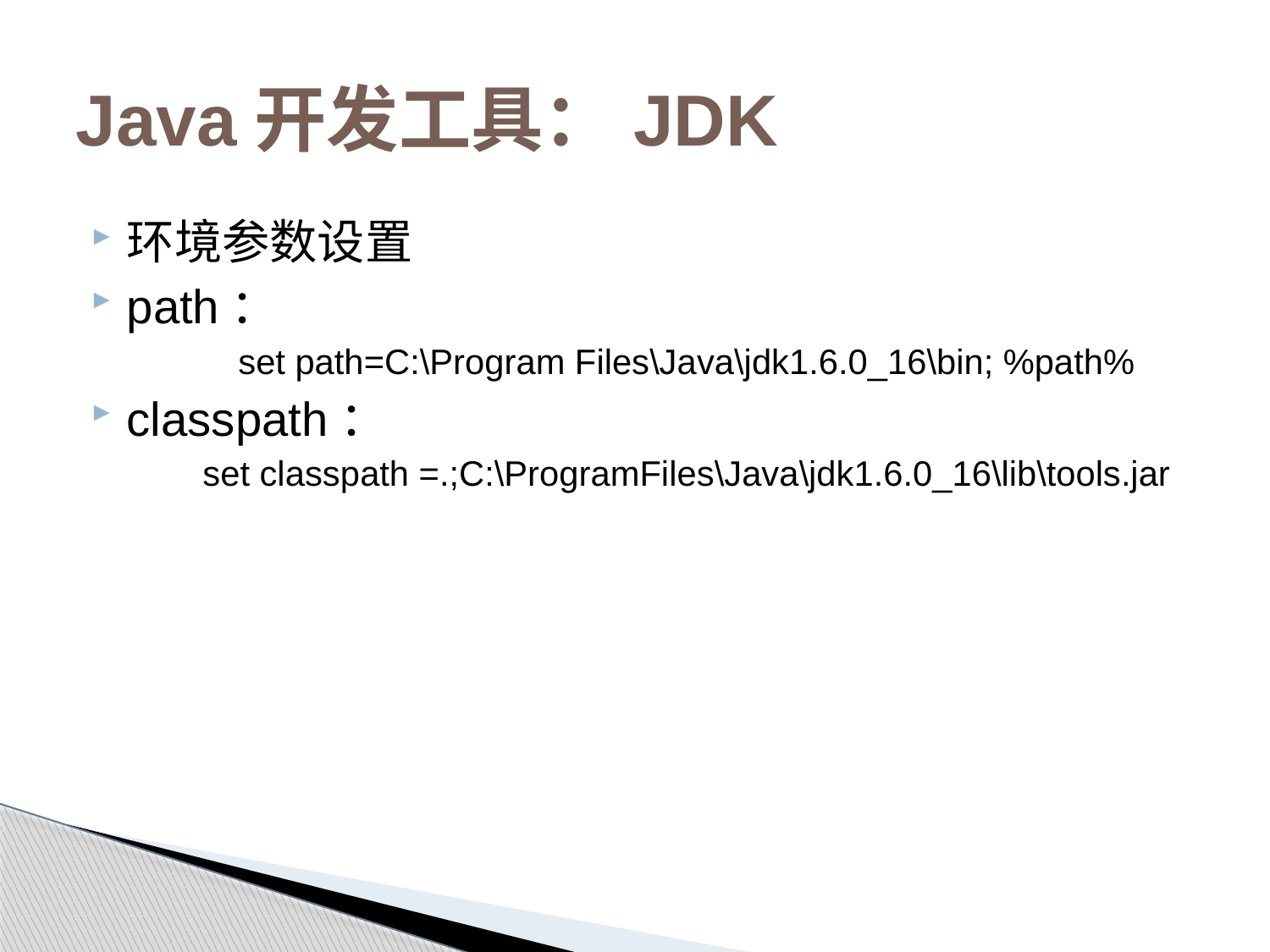

# Java开发工具：JDK
环境参数设置
path：
set path=C:\Program Files\Java\jdk1.6.0_16\bin; %path%
classpath：
set classpath =.;C:\ProgramFiles\Java\jdk1.6.0_16\lib\tools.jar